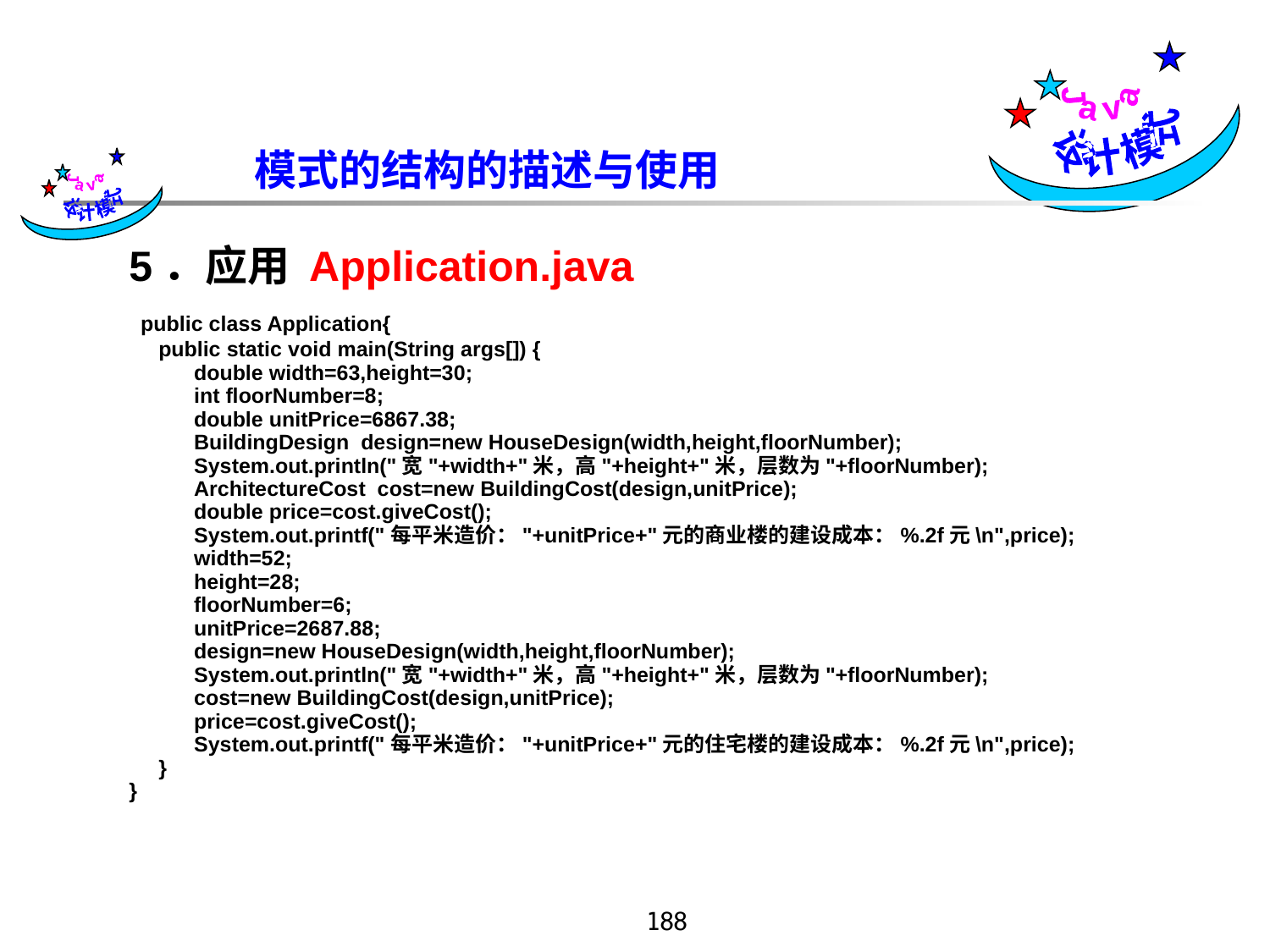

Java
设计模式

模式的结构的描述与使用

  Java
设计模式

5．应用 Application.java
 public class Application{
     public static void main(String args[]) {
           double width=63,height=30;
           int floorNumber=8;
           double unitPrice=6867.38;
           BuildingDesign  design=new HouseDesign(width,height,floorNumber);
           System.out.println("宽"+width+"米，高"+height+"米，层数为"+floorNumber);
           ArchitectureCost  cost=new BuildingCost(design,unitPrice);
           double price=cost.giveCost();
           System.out.printf("每平米造价："+unitPrice+"元的商业楼的建设成本：%.2f元\n",price);
           width=52;
           height=28;
           floorNumber=6;
           unitPrice=2687.88;
           design=new HouseDesign(width,height,floorNumber);
           System.out.println("宽"+width+"米，高"+height+"米，层数为"+floorNumber);
           cost=new BuildingCost(design,unitPrice);
           price=cost.giveCost();
           System.out.printf("每平米造价："+unitPrice+"元的住宅楼的建设成本：%.2f元\n",price);
     }
}

188